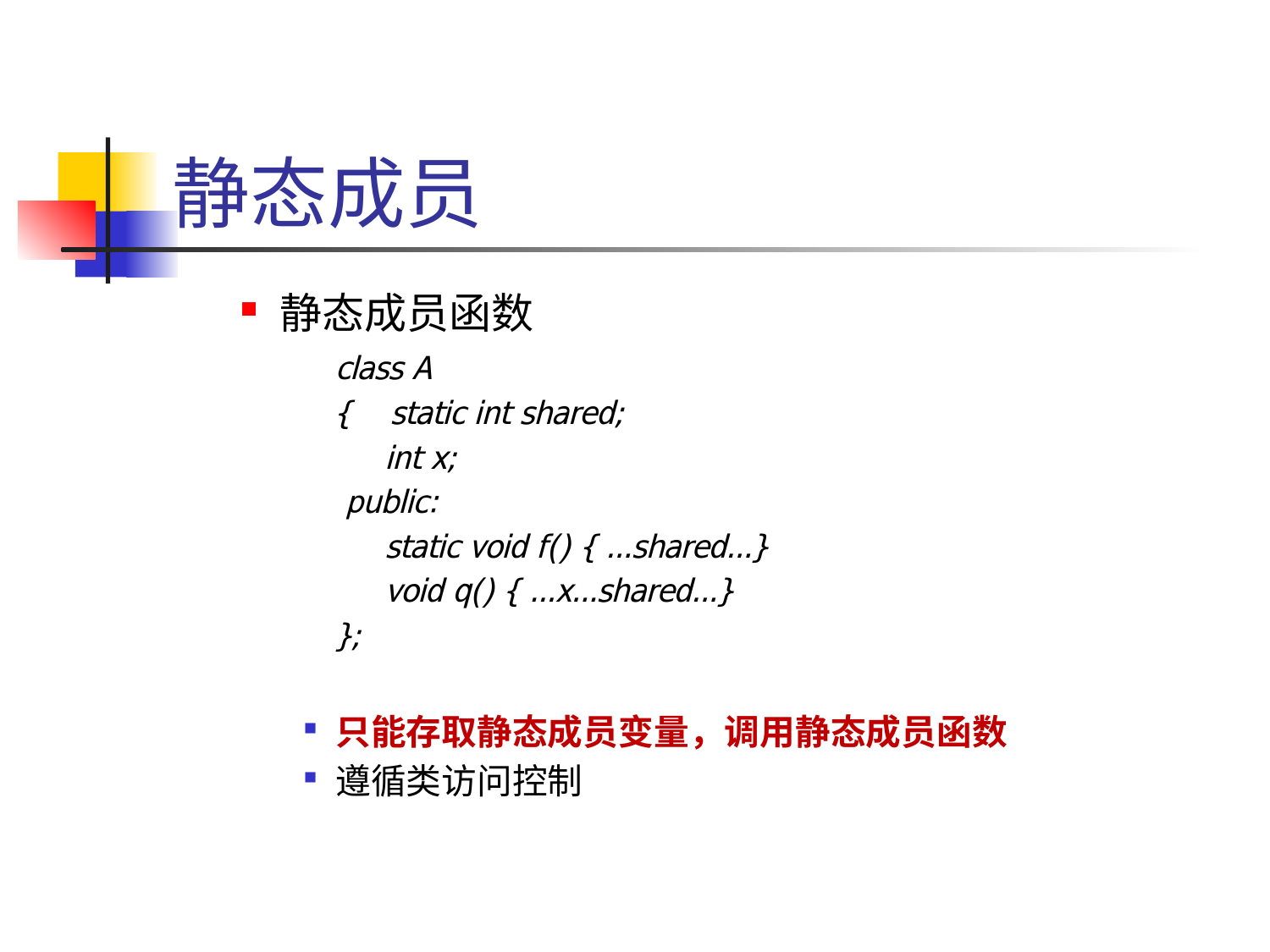

# 静态成员
静态成员函数
	class A
	{    static int shared;
	     int x;
	 public:
	     static void f() { …shared…}
	     void q() { …x…shared…}
	};

只能存取静态成员变量，调用静态成员函数
遵循类访问控制